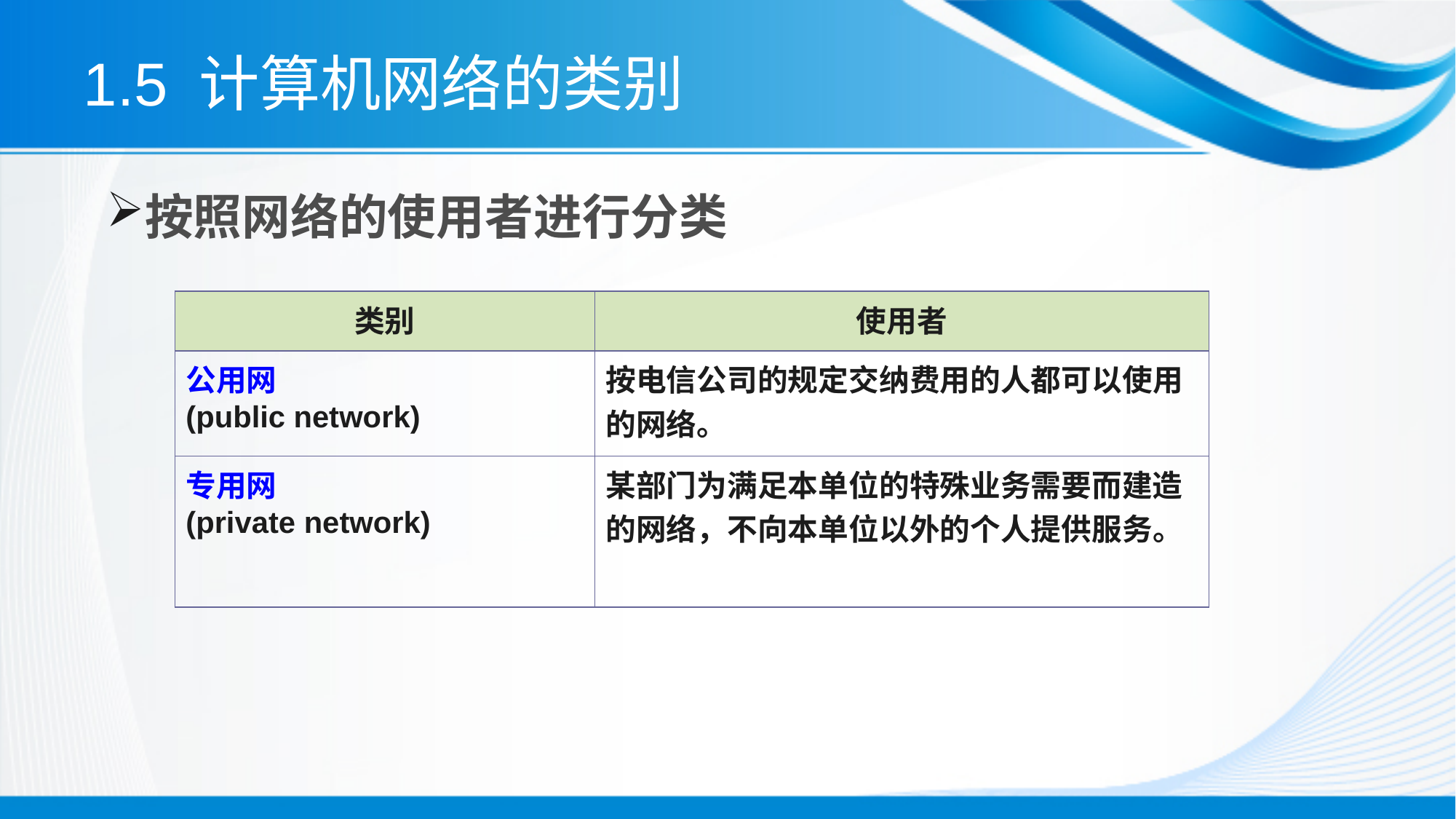

1.5 计算机网络的类别
按照网络的使用者进行分类
| 类别 | 使用者 |
| --- | --- |
| 公用网 (public network) | 按电信公司的规定交纳费用的人都可以使用的网络。 |
| 专用网 (private network) | 某部门为满足本单位的特殊业务需要而建造的网络，不向本单位以外的个人提供服务。 |